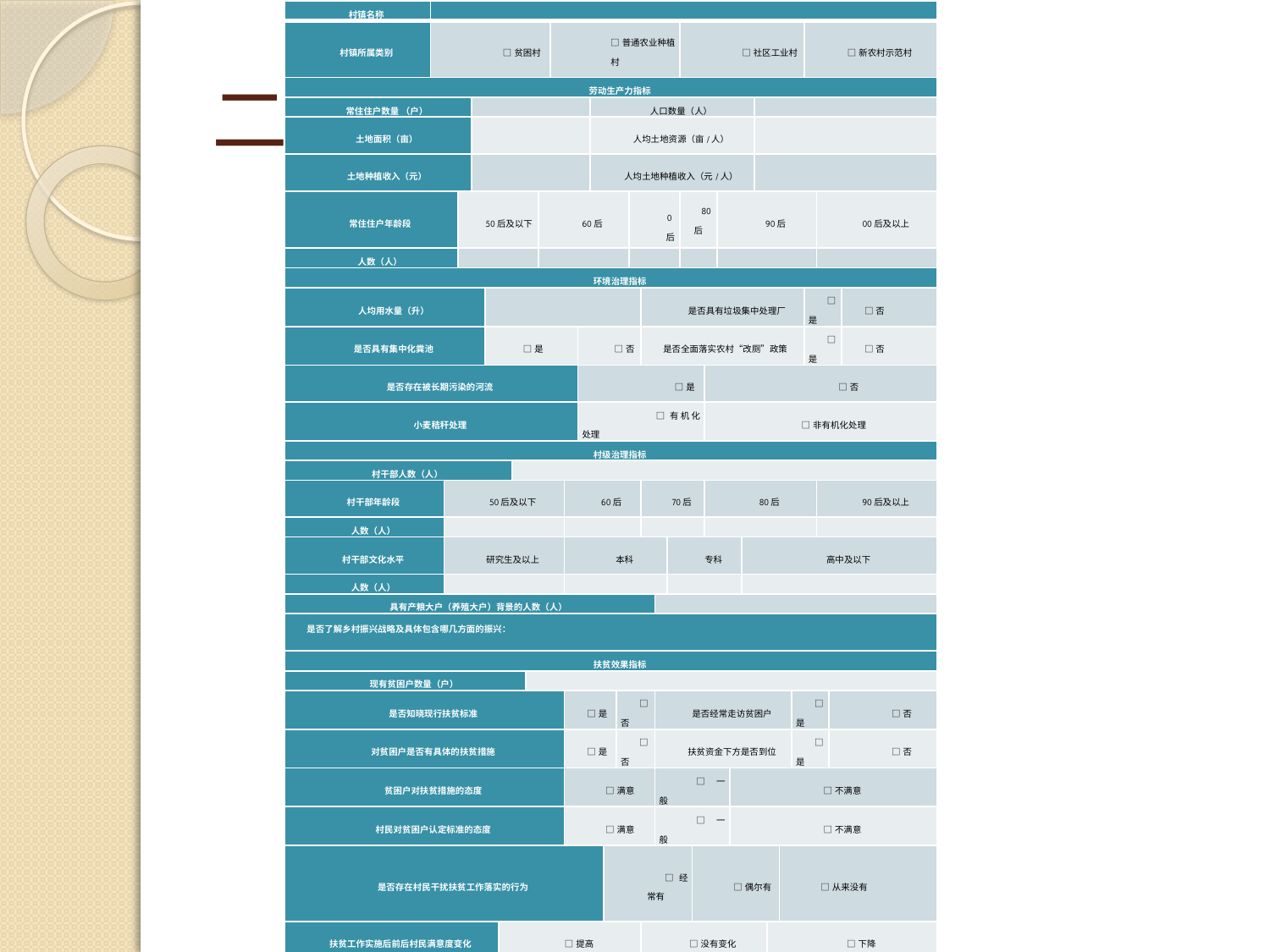

| 村镇名称 |  |  |  |  |  |  |  |  |  |  |  |  |  |  |  |  |  |  |  |  |  |  |  |  |  |  |  |  |  |  |  |  |  |
| --- | --- | --- | --- | --- | --- | --- | --- | --- | --- | --- | --- | --- | --- | --- | --- | --- | --- | --- | --- | --- | --- | --- | --- | --- | --- | --- | --- | --- | --- | --- | --- | --- | --- |
| 村镇所属类别 | □贫困村 |  |  |  |  |  |  |  |  | □普通农业种植村 |  |  |  |  |  |  |  |  |  | □社区工业村 |  |  |  |  |  |  |  |  |  | □新农村示范村 |  |  |  |
| 劳动生产力指标 |  |  |  |  |  |  |  |  |  |  |  |  |  |  |  |  |  |  |  |  |  |  |  |  |  |  |  |  |  |  |  |  |  |
| 常住住户数量 （户） |  |  |  |  |  |  |  |  |  |  |  |  | 人口数量（人） |  |  |  |  |  |  |  |  |  |  |  |  |  |  |  |  |  |  |  |  |
| 土地面积（亩） |  |  |  |  |  |  |  |  |  |  |  |  | 人均土地资源（亩/人） |  |  |  |  |  |  |  |  |  |  |  |  |  |  |  |  |  |  |  |  |
| 土地种植收入（元） |  |  |  |  |  |  |  |  |  |  |  |  | 人均土地种植收入（元/人） |  |  |  |  |  |  |  |  |  |  |  |  |  |  |  |  |  |  |  |  |
| 常住住户年龄段 |  |  | 50后及以下 |  |  |  |  |  | 60后 |  |  |  |  |  |  | 70后 |  |  |  | 80后 |  |  | 90后 |  |  |  |  |  |  |  | 00后及以上 |  |  |
| 人数（人） |  |  |  |  |  |  |  |  |  |  |  |  |  |  |  |  |  |  |  |  |  |  |  |  |  |  |  |  |  |  |  |  |  |
| 环境治理指标 |  |  |  |  |  |  |  |  |  |  |  |  |  |  |  |  |  |  |  |  |  |  |  |  |  |  |  |  |  |  |  |  |  |
| 人均用水量（升） |  |  |  |  |  |  |  |  |  |  |  |  |  |  |  |  | 是否具有垃圾集中处理厂 |  |  |  |  |  |  |  |  |  |  |  |  | □是 |  |  | □否 |
| 是否具有集中化粪池 |  |  |  |  | □是 |  |  |  |  |  |  | □否 |  |  |  |  | 是否全面落实农村“改厕”政策 |  |  |  |  |  |  |  |  |  |  |  |  | □是 |  |  | □否 |
| 是否存在被长期污染的河流 |  |  |  |  |  |  |  |  |  |  |  | □是 |  |  |  |  |  |  |  |  |  | □否 |  |  |  |  |  |  |  |  |  |  |  |
| 小麦秸秆处理 |  |  |  |  |  |  |  |  |  |  |  | □有机化处理 |  |  |  |  |  |  |  |  |  | □非有机化处理 |  |  |  |  |  |  |  |  |  |  |  |
| 村级治理指标 |  |  |  |  |  |  |  |  |  |  |  |  |  |  |  |  |  |  |  |  |  |  |  |  |  |  |  |  |  |  |  |  |  |
| 村干部人数（人） |  |  |  |  |  |  |  |  |  |  |  |  |  |  |  |  |  |  |  |  |  |  |  |  |  |  |  |  |  |  |  |  |  |
| 村干部年龄段 |  | 50后及以下 |  |  |  |  |  |  |  |  | 60后 |  |  |  |  |  | 70后 |  |  |  |  | 80后 |  |  |  |  |  |  |  |  | 90后及以上 |  |  |
| 人数（人） |  |  |  |  |  |  |  |  |  |  |  |  |  |  |  |  |  |  |  |  |  |  |  |  |  |  |  |  |  |  |  |  |  |
| 村干部文化水平 |  | 研究生及以上 |  |  |  |  |  |  |  |  | 本科 |  |  |  |  |  |  |  | 专科 |  |  |  |  |  | 高中及以下 |  |  |  |  |  |  |  |  |
| 人数（人） |  |  |  |  |  |  |  |  |  |  |  |  |  |  |  |  |  |  |  |  |  |  |  |  |  |  |  |  |  |  |  |  |  |
| 具有产粮大户（养殖大户）背景的人数（人） |  |  |  |  |  |  |  |  |  |  |  |  |  |  |  |  |  |  |  |  |  |  |  |  |  |  |  |  |  |  |  |  |  |
| 是否了解乡村振兴战略及具体包含哪几方面的振兴： |  |  |  |  |  |  |  |  |  |  |  |  |  |  |  |  |  |  |  |  |  |  |  |  |  |  |  |  |  |  |  |  |  |
| 扶贫效果指标 |  |  |  |  |  |  |  |  |  |  |  |  |  |  |  |  |  |  |  |  |  |  |  |  |  |  |  |  |  |  |  |  |  |
| 现有贫困户数量（户） |  |  |  |  |  |  |  |  |  |  |  |  |  |  |  |  |  |  |  |  |  |  |  |  |  |  |  |  |  |  |  |  |  |
| 是否知晓现行扶贫标准 |  |  |  |  |  |  |  |  |  |  | □是 |  |  |  | □否 |  |  | 是否经常走访贫困户 |  |  |  |  |  |  |  |  |  |  | □是 |  |  | □否 |  |
| 对贫困户是否有具体的扶贫措施 |  |  |  |  |  |  |  |  |  |  | □是 |  |  |  | □否 |  |  | 扶贫资金下方是否到位 |  |  |  |  |  |  |  |  |  |  | □是 |  |  | □否 |  |
| 贫困户对扶贫措施的态度 |  |  |  |  |  |  |  |  |  |  | □满意 |  |  |  |  |  |  | □一般 |  |  |  |  |  | □不满意 |  |  |  |  |  |  |  |  |  |
| 村民对贫困户认定标准的态度 |  |  |  |  |  |  |  |  |  |  | □满意 |  |  |  |  |  |  | □一般 |  |  |  |  |  | □不满意 |  |  |  |  |  |  |  |  |  |
| 是否存在村民干扰扶贫工作落实的行为 |  |  |  |  |  |  |  |  |  |  |  |  |  | □经常有 |  |  |  |  |  |  | □偶尔有 |  |  |  |  |  |  | □从来没有 |  |  |  |  |  |
| 扶贫工作实施后前后村民满意度变化 |  |  |  |  |  | □提高 |  |  |  |  |  |  |  |  |  |  | □没有变化 |  |  |  |  |  |  |  |  |  | □下降 |  |  |  |  |  |  |
# 二、调查问卷设计